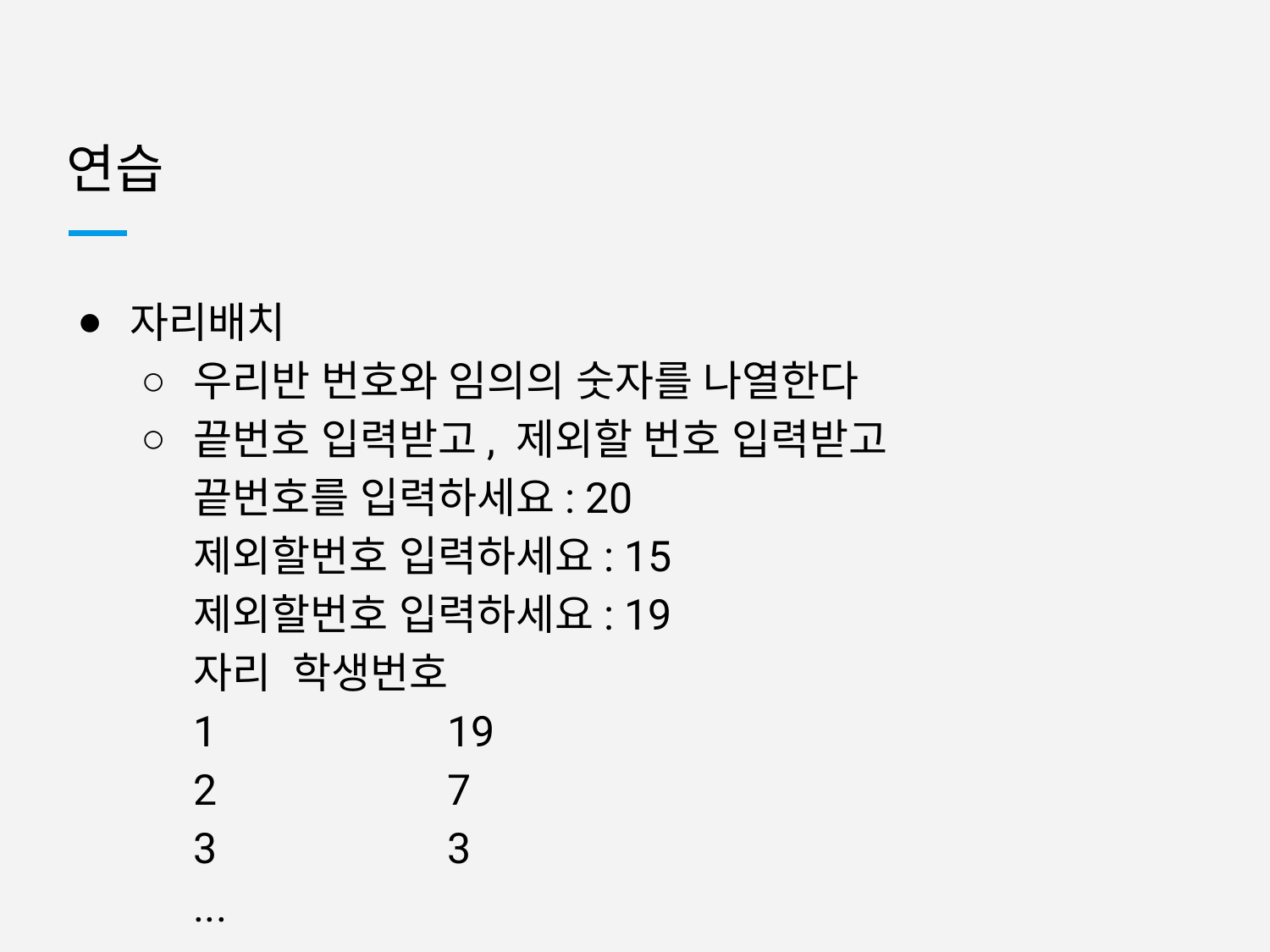

# 연습
자리배치
우리반 번호와 임의의 숫자를 나열한다
끝번호 입력받고, 제외할 번호 입력받고
끝번호를 입력하세요: 20
제외할번호 입력하세요: 15
제외할번호 입력하세요: 19
자리  학생번호
1		19
2		7
3		3
...